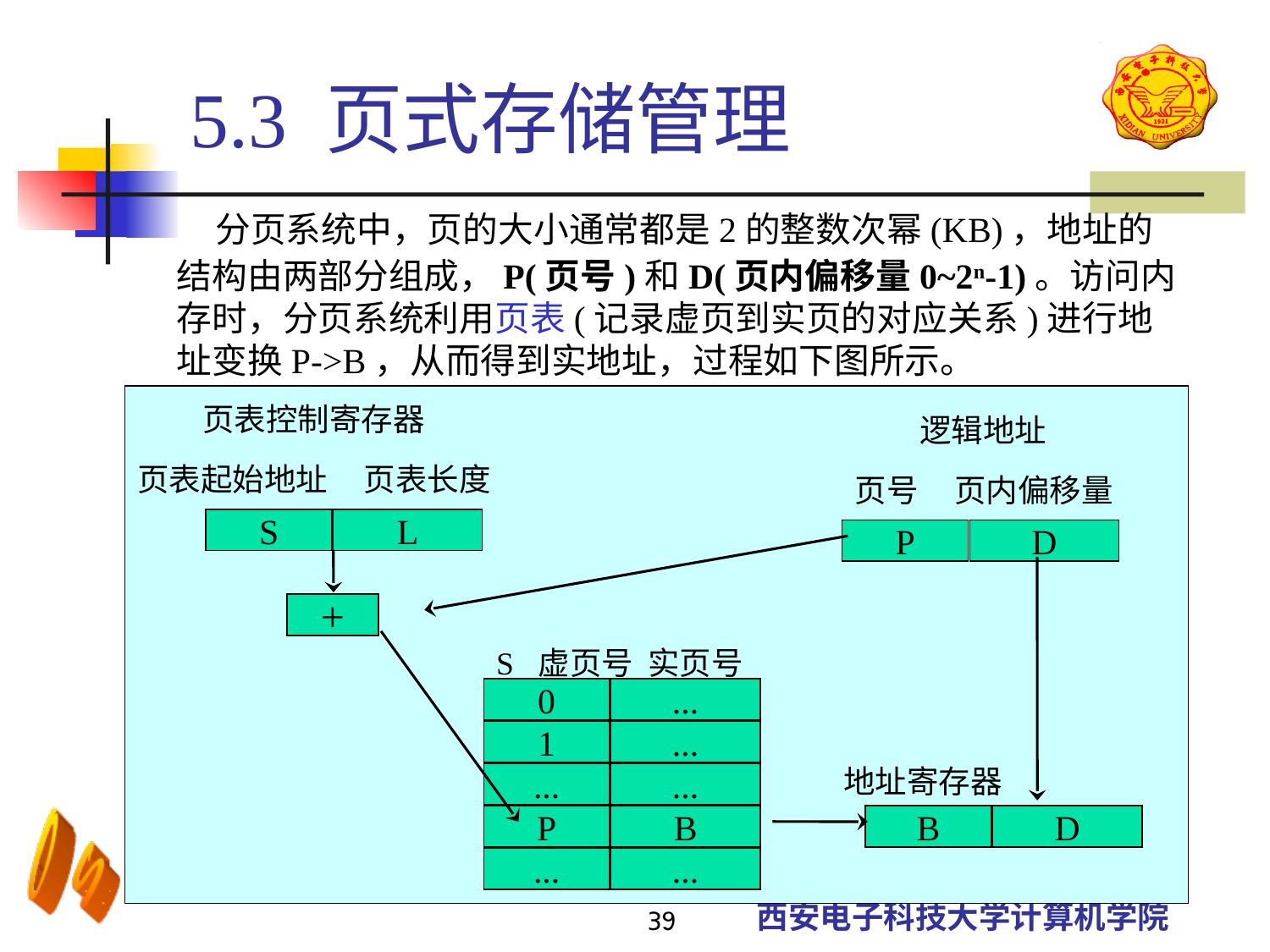

5.3 页式存储管理
	  分页系统中，页的大小通常都是2的整数次幂(KB)，地址的结构由两部分组成，P(页号)和D(页内偏移量0~2n-1)。访问内存时，分页系统利用页表(记录虚页到实页的对应关系)进行地址变换P->B，从而得到实地址，过程如下图所示。

        页表控制寄存器
页表起始地址     页表长度
        逻辑地址
页号     页内偏移量
S
L
P
D
+
S  虚页号  实页号
0
...
1
...
地址寄存器
...
...
P
B
B
D
...
...

39